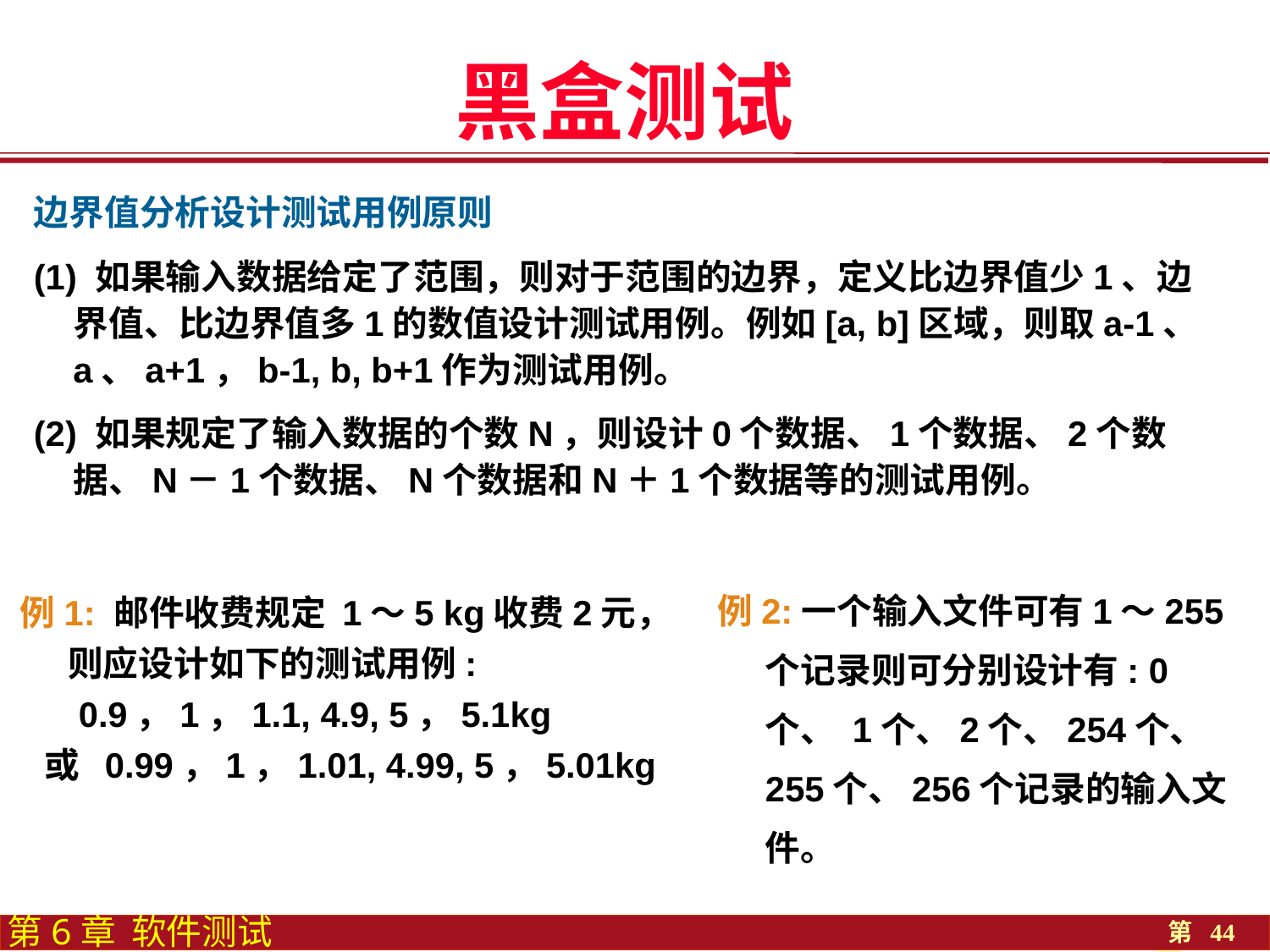

黑盒测试
边界值分析设计测试用例原则
(1) 如果输入数据给定了范围，则对于范围的边界，定义比边界值少1、边界值、比边界值多1的数值设计测试用例。例如[a, b]区域，则取a-1、a、a+1，b-1, b, b+1作为测试用例。
(2) 如果规定了输入数据的个数N，则设计0个数据、1个数据、2个数据、N－1个数据、N个数据和N＋1个数据等的测试用例。
例2:一个输入文件可有1～255个记录则可分别设计有: 0个、 1个、2个、254个、255个、256个记录的输入文件。
例1: 邮件收费规定 1～5 kg收费2元，则应设计如下的测试用例:
      0.9，1，1.1, 4.9, 5，5.1kg
  或  0.99，1，1.01, 4.99, 5，5.01kg